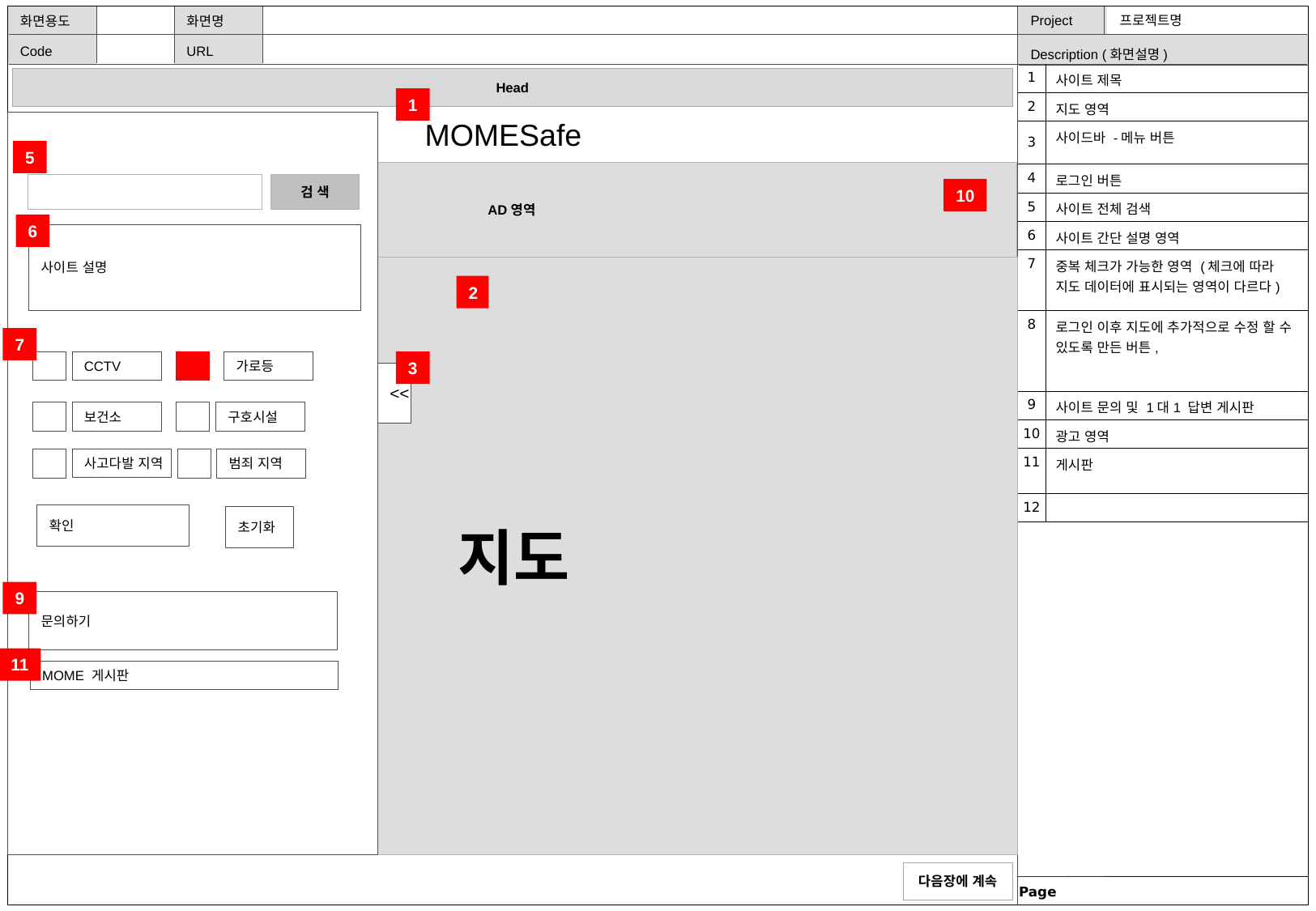

| 1 | 사이트 제목 |
| --- | --- |
| 2 | 지도 영역 |
| 3 | 사이드바 -메뉴 버튼 |
| 4 | 로그인 버튼 |
| 5 | 사이트 전체 검색 |
| 6 | 사이트 간단 설명 영역 |
| 7 | 중복 체크가 가능한 영역 (체크에 따라 지도 데이터에 표시되는 영역이 다르다) |
| 8 | 로그인 이후 지도에 추가적으로 수정 할 수 있도록 만든 버튼, |
| 9 | 사이트 문의 및 1대1 답변 게시판 |
| 10 | 광고 영역 |
| 11 | 게시판 |
| 12 |  |
1
MOMESafe

5
AD영역

검 색
10
6
사이트 설명
지도
2
7

CCTV

가로등
3
<<

보건소

구호시설

사고다발 지역

범죄 지역
확인
초기화
9
문의하기
11
MOME 게시판